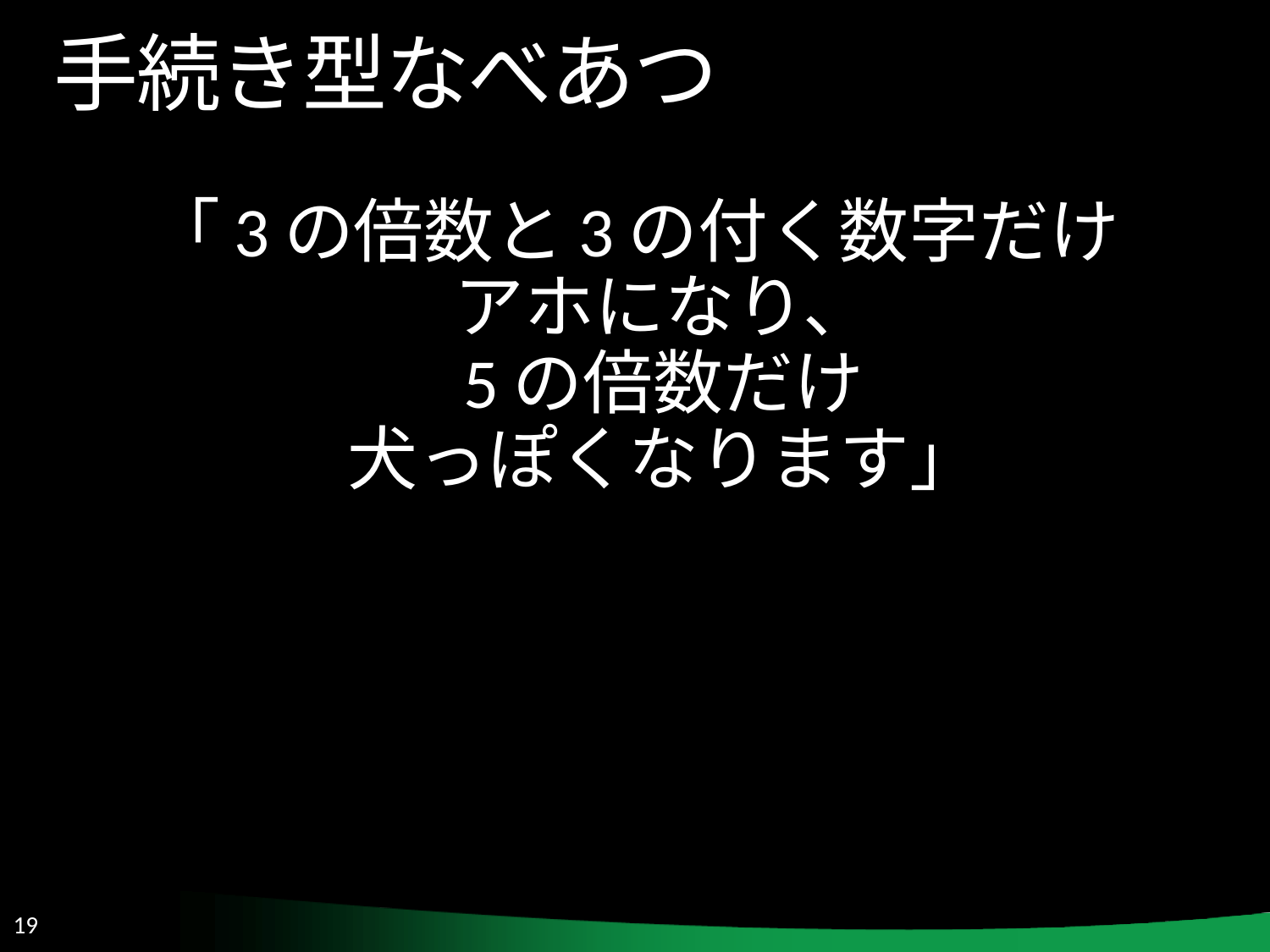

# 手続き型なべあつ
「3の倍数と3の付く数字だけ
アホになり、
5の倍数だけ
犬っぽくなります」